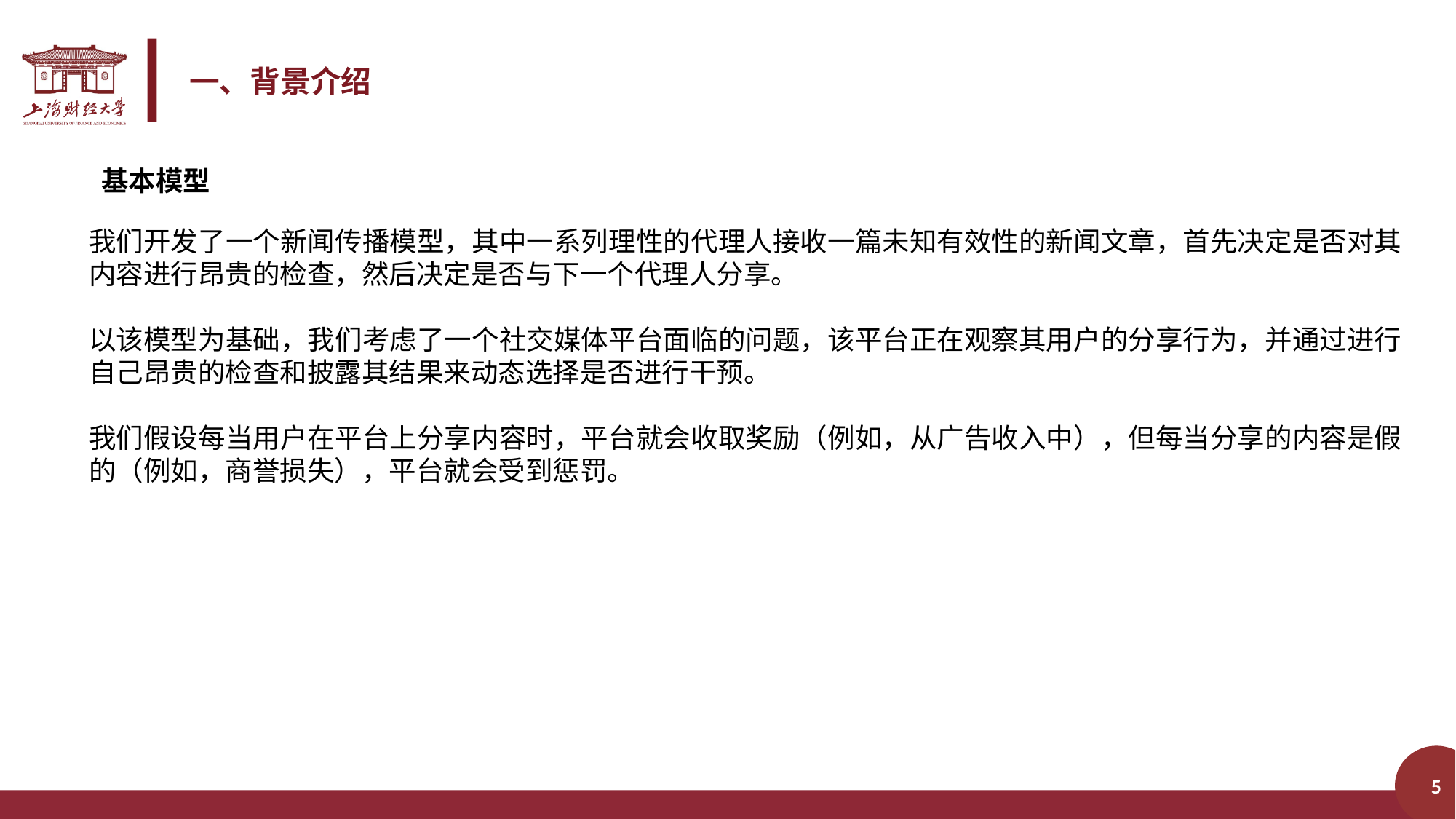

# 一、背景介绍
基本模型
我们开发了一个新闻传播模型，其中一系列理性的代理人接收一篇未知有效性的新闻文章，首先决定是否对其内容进行昂贵的检查，然后决定是否与下一个代理人分享。

以该模型为基础，我们考虑了一个社交媒体平台面临的问题，该平台正在观察其用户的分享行为，并通过进行自己昂贵的检查和披露其结果来动态选择是否进行干预。

我们假设每当用户在平台上分享内容时，平台就会收取奖励（例如，从广告收入中），但每当分享的内容是假的（例如，商誉损失），平台就会受到惩罚。